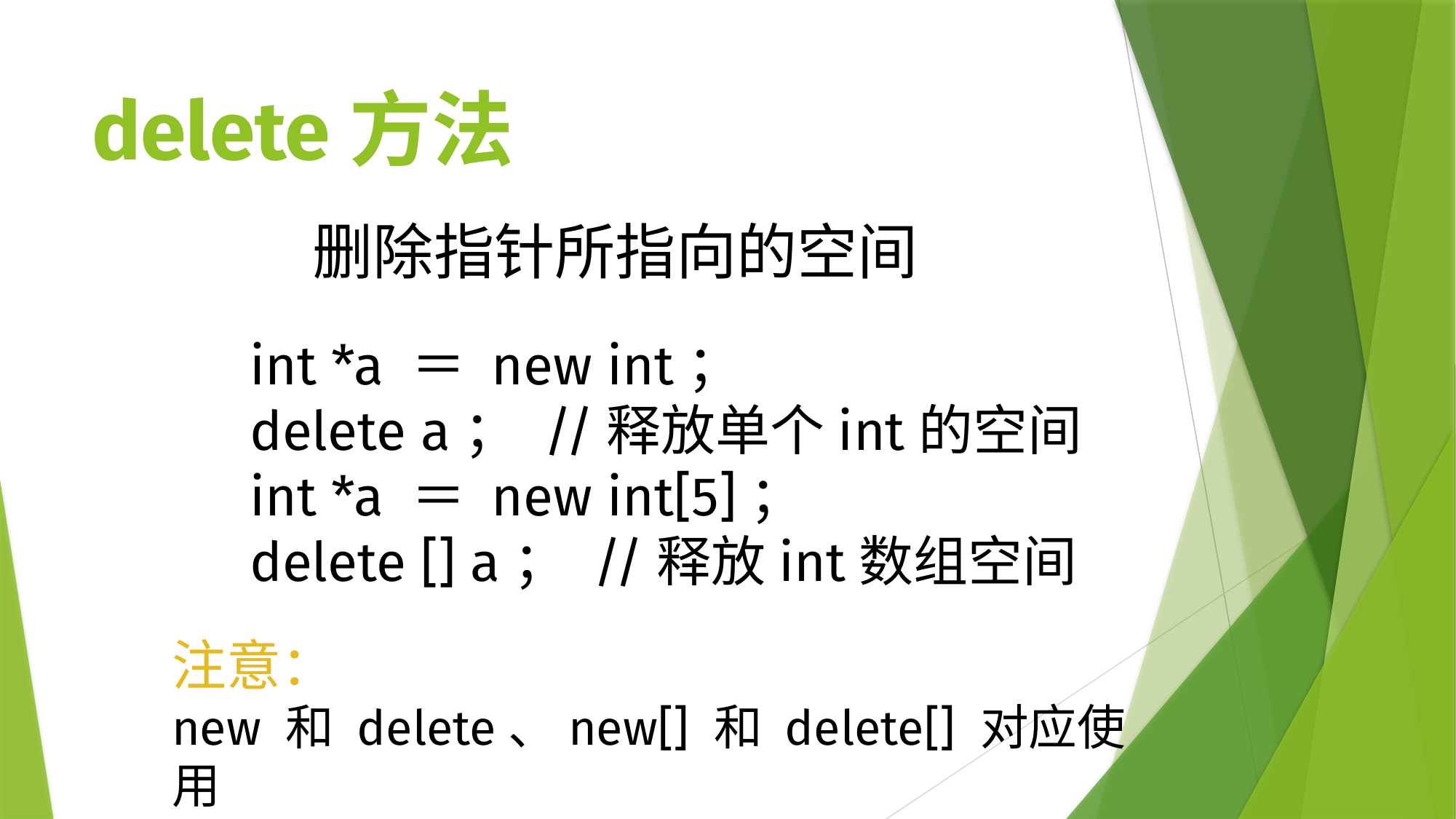

# delete方法
删除指针所指向的空间
int *a ＝ new int；
delete a； //释放单个int的空间
int *a ＝ new int[5]；
delete [] a； //释放int数组空间
注意：
new 和 delete、new[] 和 delete[] 对应使用